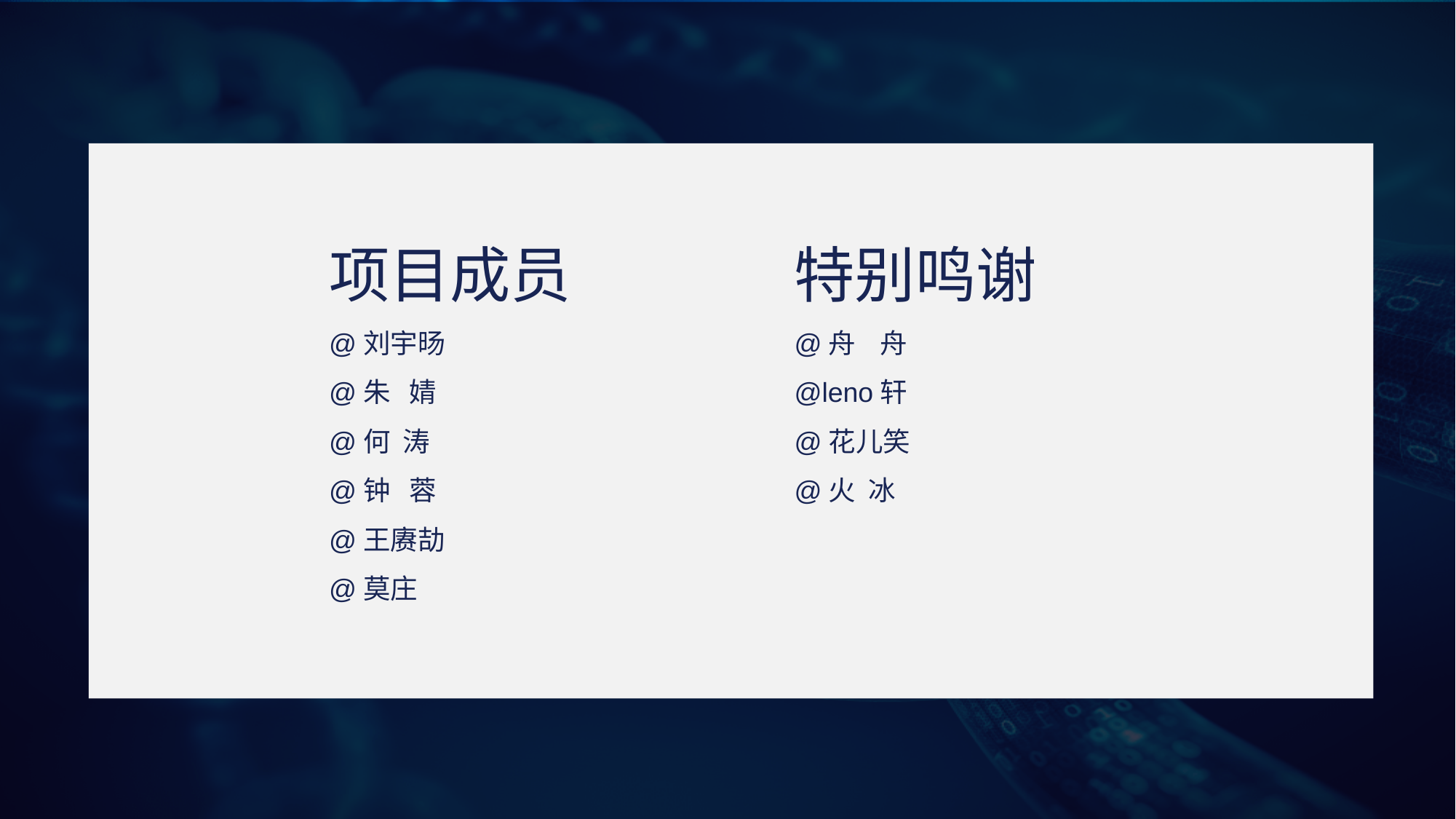

项目成员
@刘宇旸
@朱   婧
@何  涛
@钟   蓉
@王赓劼
@莫庄

特别鸣谢
@舟    舟
@leno轩
@花儿笑
@火  冰